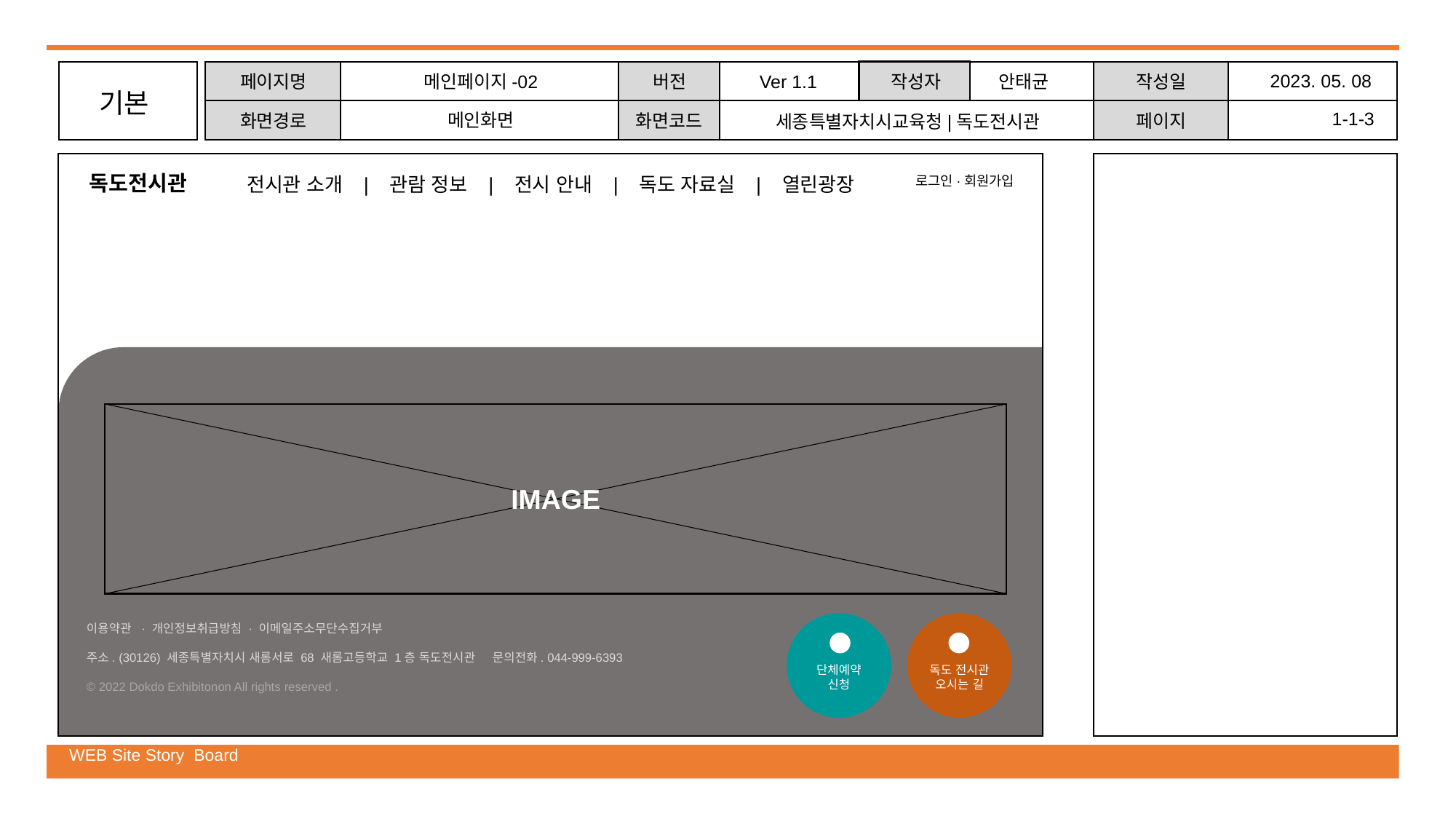

2023. 05. 08
페이지명
메인페이지-02
버전
Ver 1.1
작성자
안태균
작성일
기본
1-1-3
메인화면
화면경로
화면코드
페이지
세종특별자치시교육청|독도전시관

독도전시관
전시관 소개   |   관람 정보   |   전시 안내   |   독도 자료실   |   열린광장
로그인·회원가입

IMAGE

단체예약
신청

독도 전시관
오시는 길
이용약관  · 개인정보취급방침 · 이메일주소무단수집거부

주소. (30126) 세종특별자치시 새롬서로 68 새롬고등학교 1층 독도전시관     문의전화. 044-999-6393

© 2022 Dokdo Exhibitonon All rights reserved .

WEB Site Story  Board